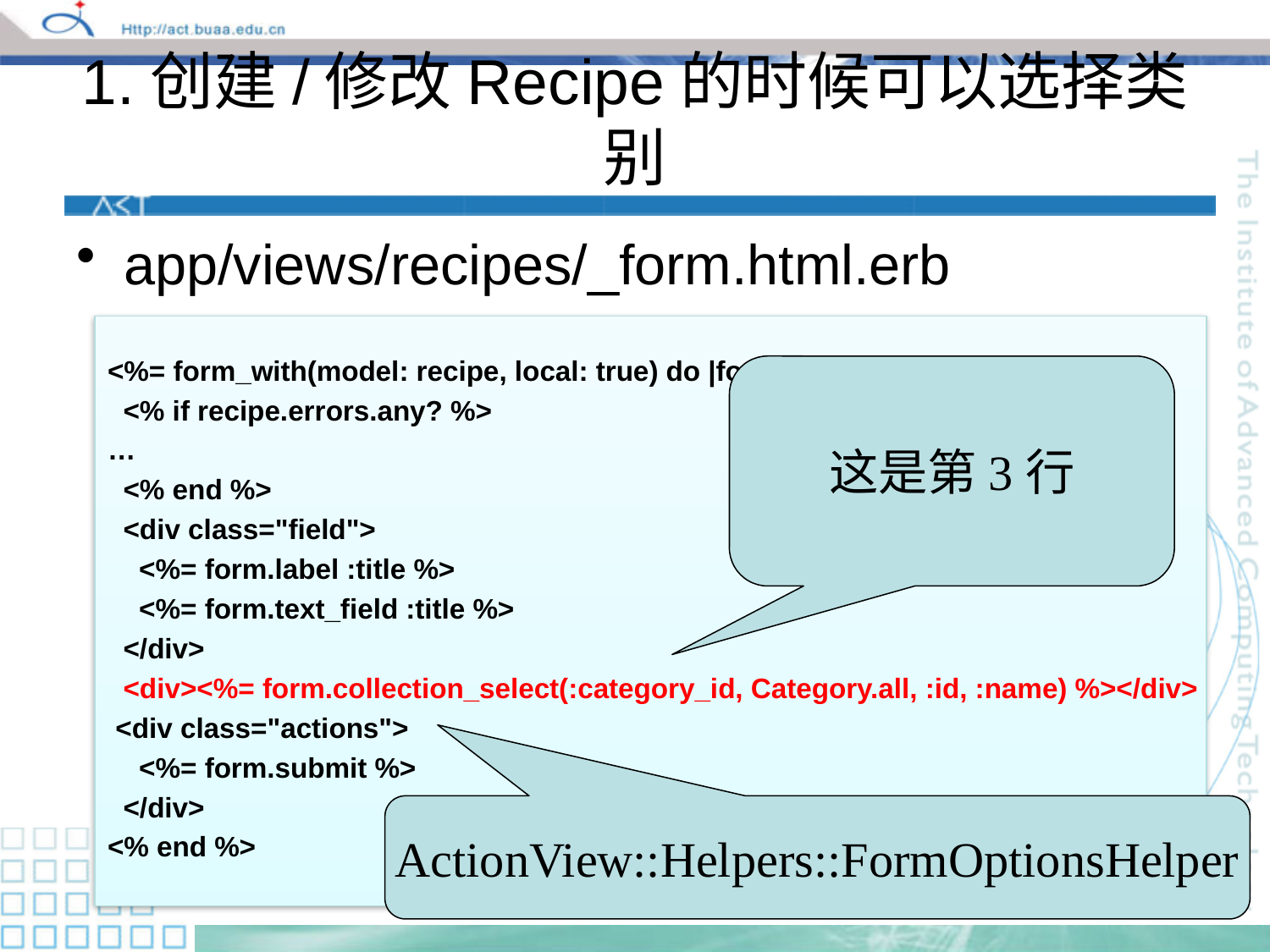

# 1.创建/修改Recipe的时候可以选择类别
app/views/recipes/_form.html.erb
<%= form_with(model: recipe, local: true) do |form| %>
  <% if recipe.errors.any? %>
…
  <% end %>
  <div class="field">
    <%= form.label :title %>
    <%= form.text_field :title %>
  </div>
  <div><%= form.collection_select(:category_id, Category.all, :id, :name) %></div>
 <div class="actions">
    <%= form.submit %>
  </div>
<% end %>
这是第3行
ActionView::Helpers::FormOptionsHelper